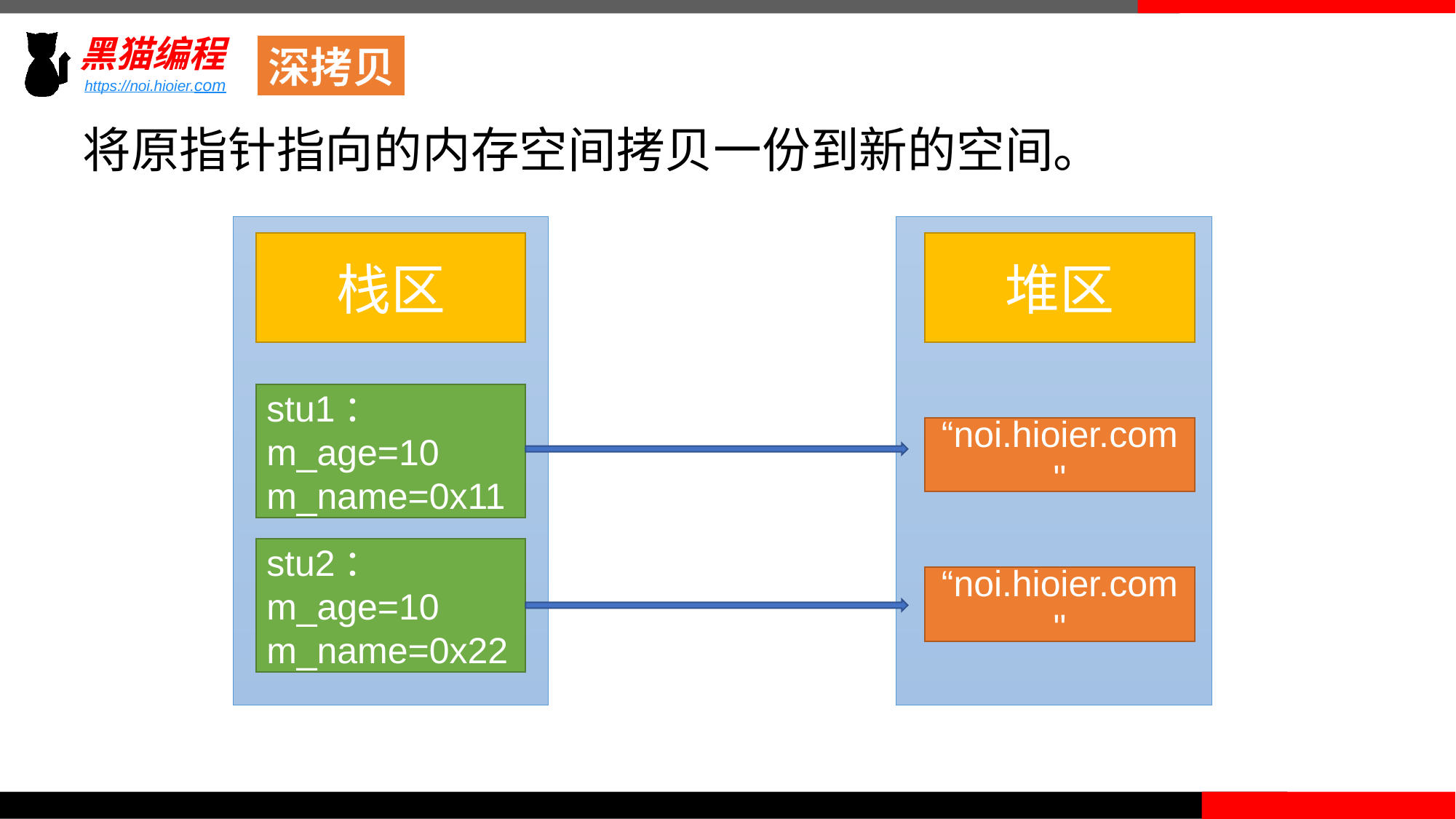

深拷贝
将原指针指向的内存空间拷贝一份到新的空间。

栈区
堆区

stu1：
m_age=10
m_name=0x11

“noi.hioier.com"
stu2：
m_age=10
m_name=0x22
“noi.hioier.com"